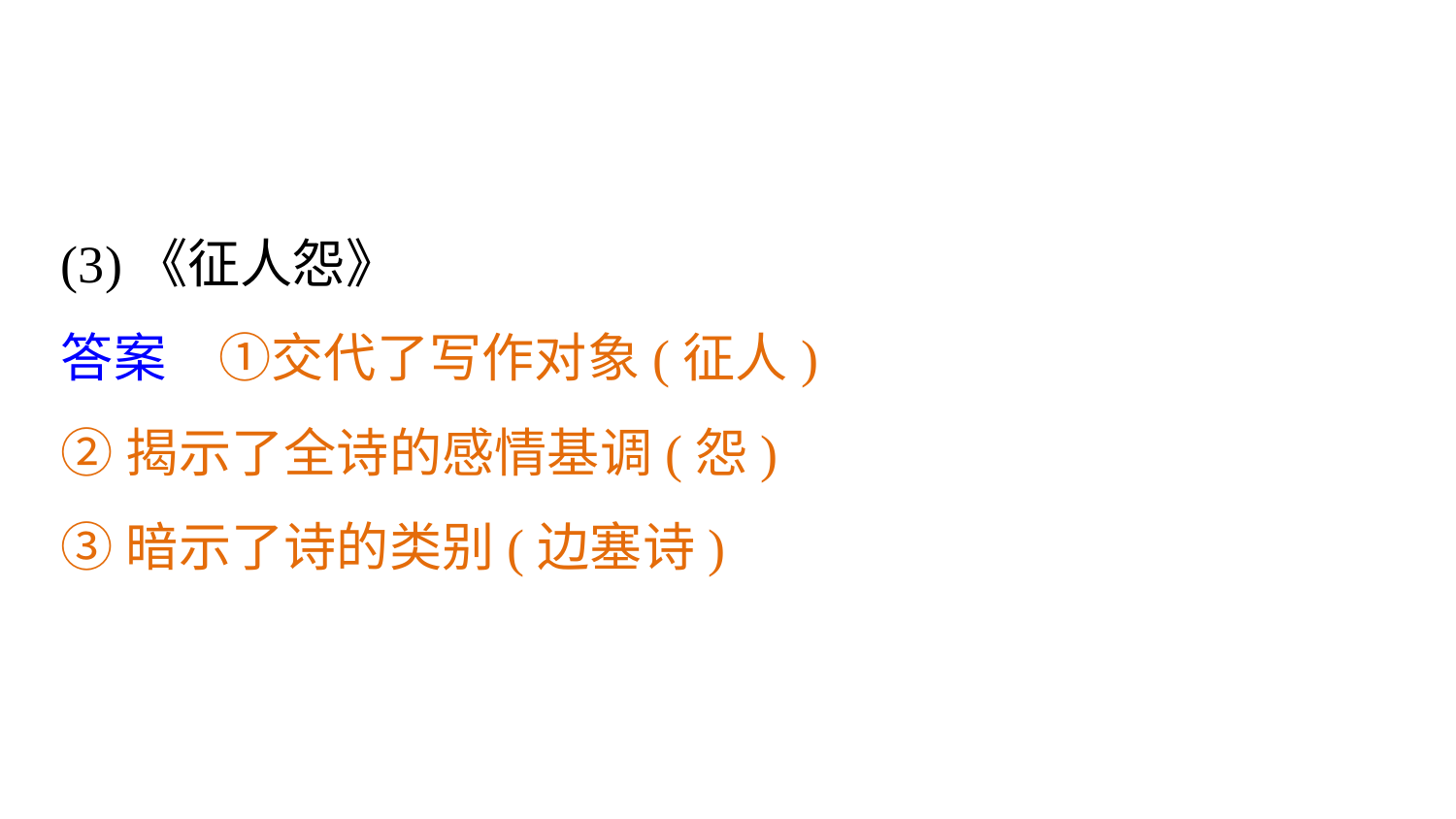

(3)《征人怨》
答案　①交代了写作对象(征人)
②揭示了全诗的感情基调(怨)
③暗示了诗的类别(边塞诗)